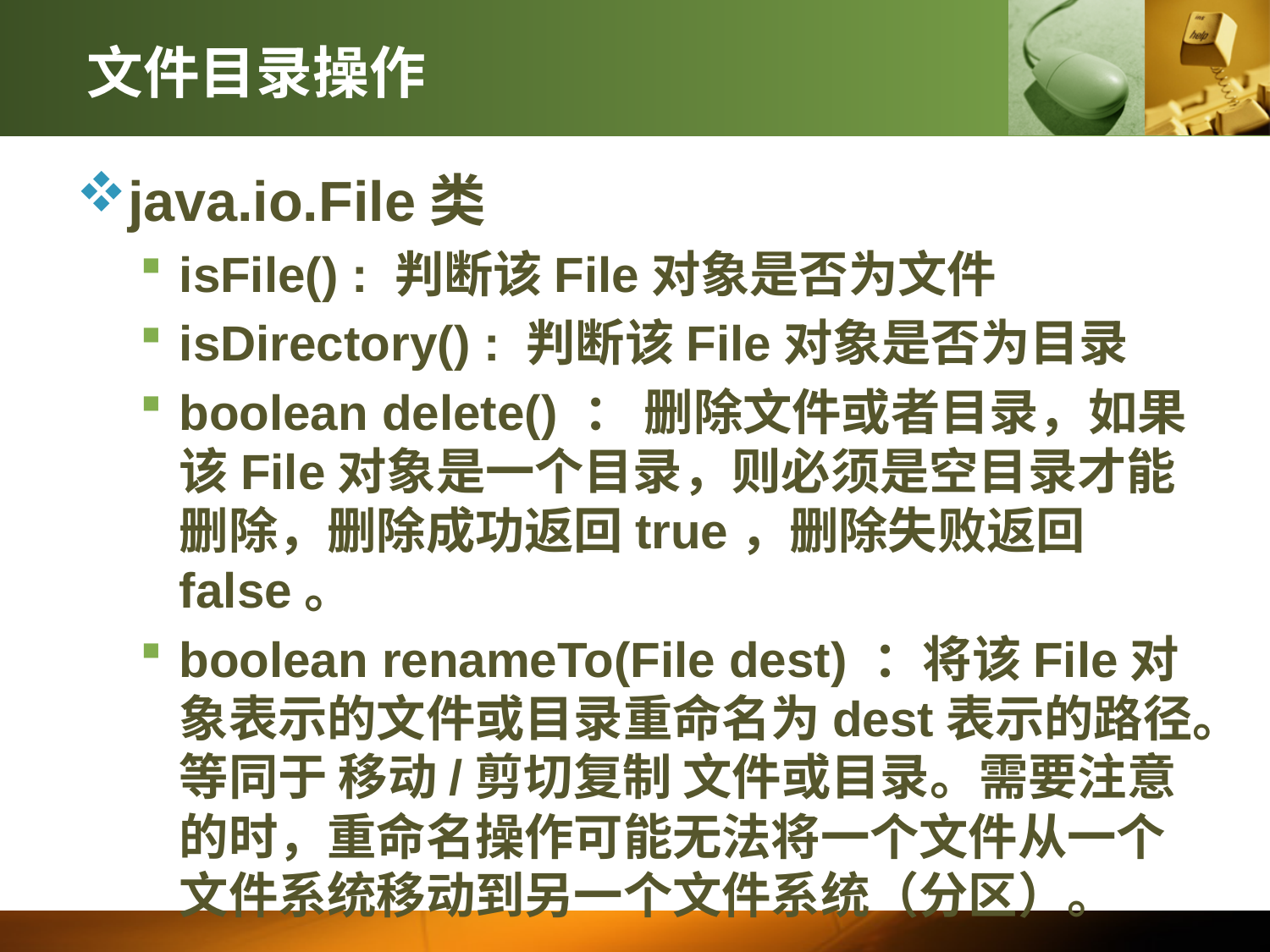

# 文件目录操作
java.io.File类
isFile() : 判断该File对象是否为文件
isDirectory() : 判断该File对象是否为目录
boolean delete() ： 删除文件或者目录，如果该File对象是一个目录，则必须是空目录才能删除，删除成功返回true，删除失败返回false。
boolean renameTo(File dest) ：将该File对象表示的文件或目录重命名为dest表示的路径。等同于 移动/剪切复制 文件或目录。需要注意的时，重命名操作可能无法将一个文件从一个文件系统移动到另一个文件系统（分区）。